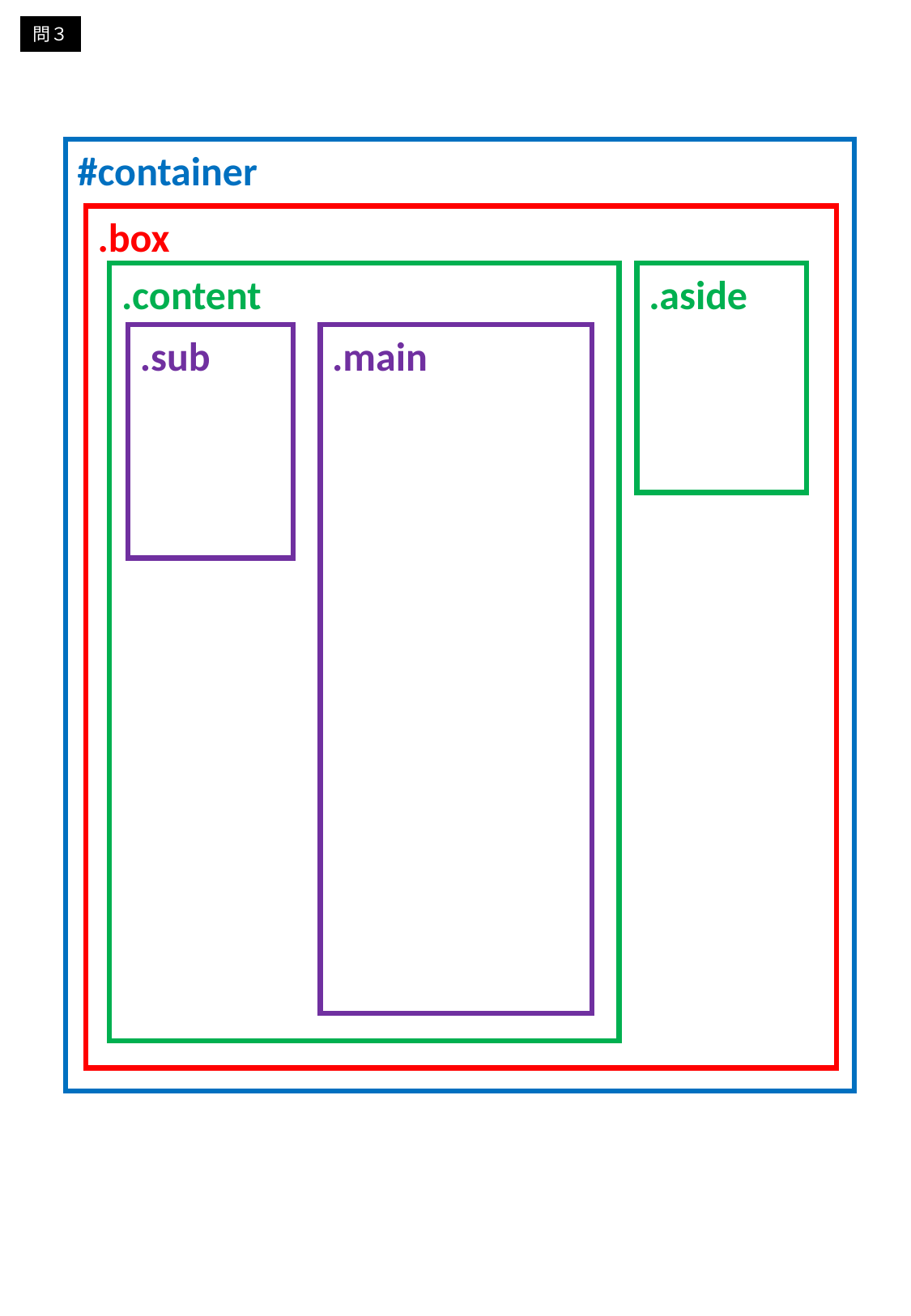

問３
#container
.box
.content
.aside
.sub
.main